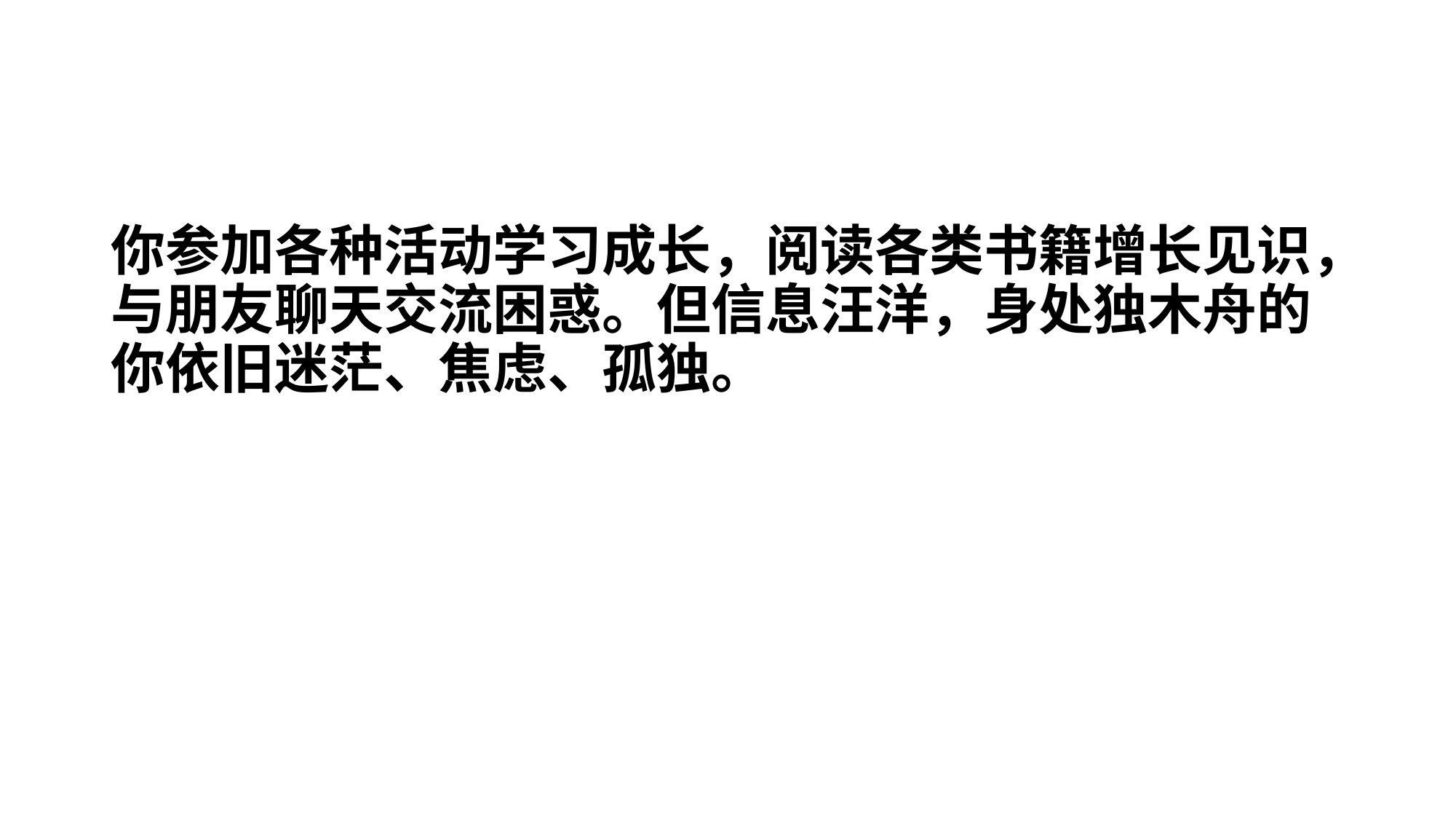

你参加各种活动学习成长，阅读各类书籍增长见识，与朋友聊天交流困惑。但信息汪洋，身处独木舟的你依旧迷茫、焦虑、孤独。